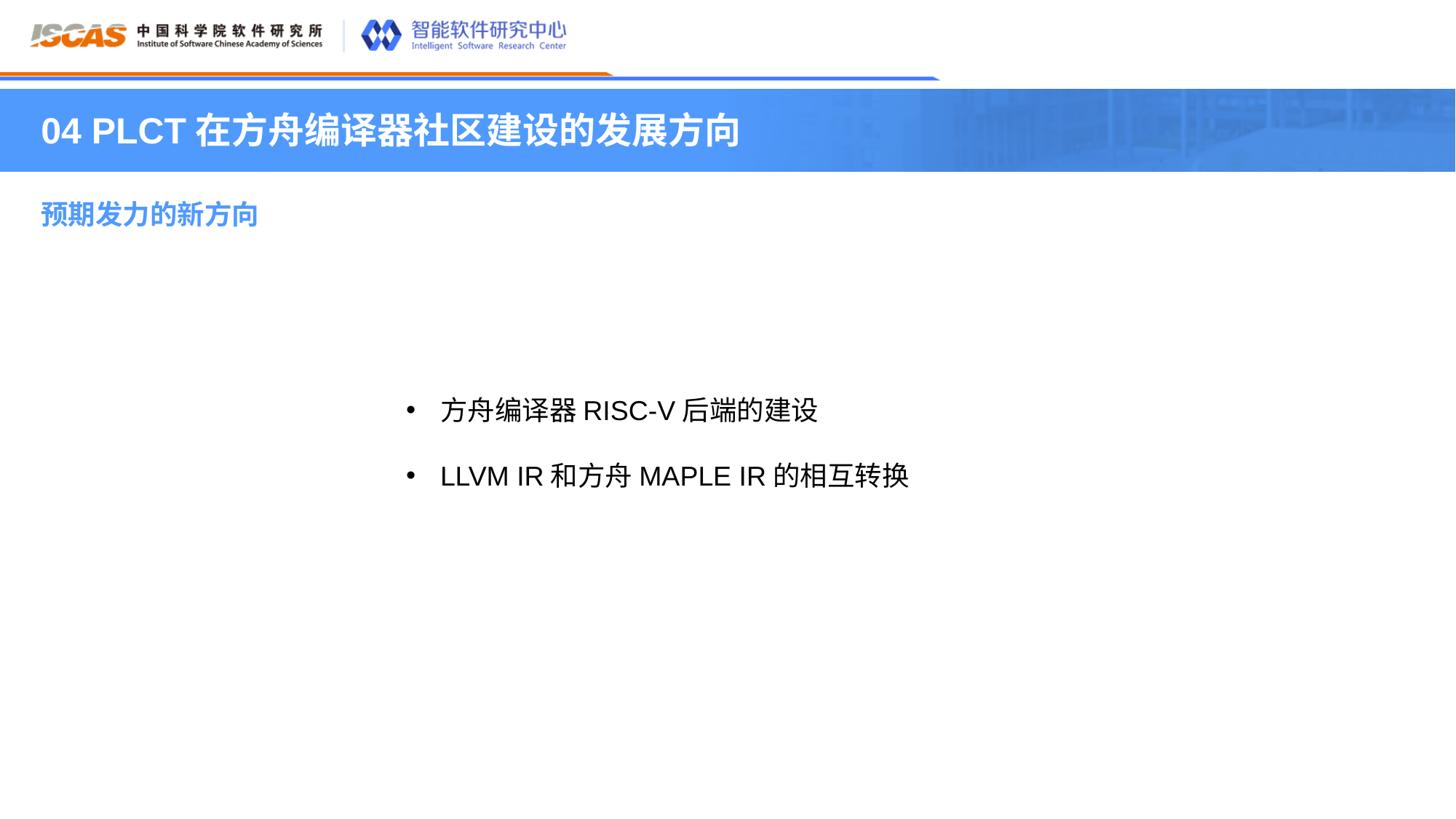

04 PLCT在方舟编译器社区建设的发展方向

预期发力的新方向

方舟编译器RISC-V后端的建设

LLVM IR和方舟MAPLE IR的相互转换